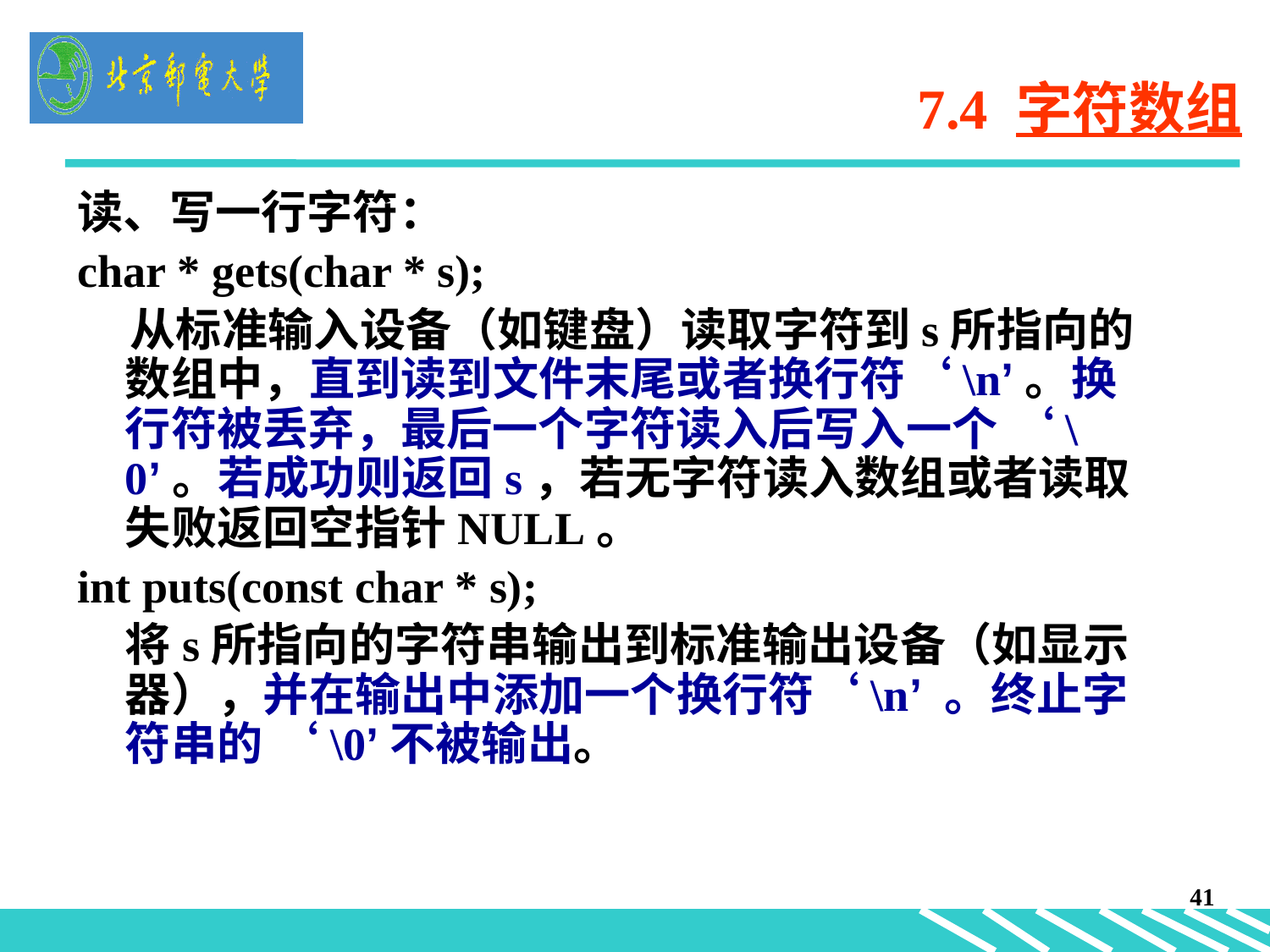

# 7.4 字符数组
读、写一行字符：
char * gets(char * s);
    从标准输入设备（如键盘）读取字符到s所指向的数组中，直到读到文件末尾或者换行符‘\n’。换行符被丢弃，最后一个字符读入后写入一个 ‘\0’。若成功则返回s，若无字符读入数组或者读取失败返回空指针NULL。
int puts(const char * s);
	将s所指向的字符串输出到标准输出设备（如显示器），并在输出中添加一个换行符‘\n’ 。终止字符串的 ‘\0’不被输出。
41